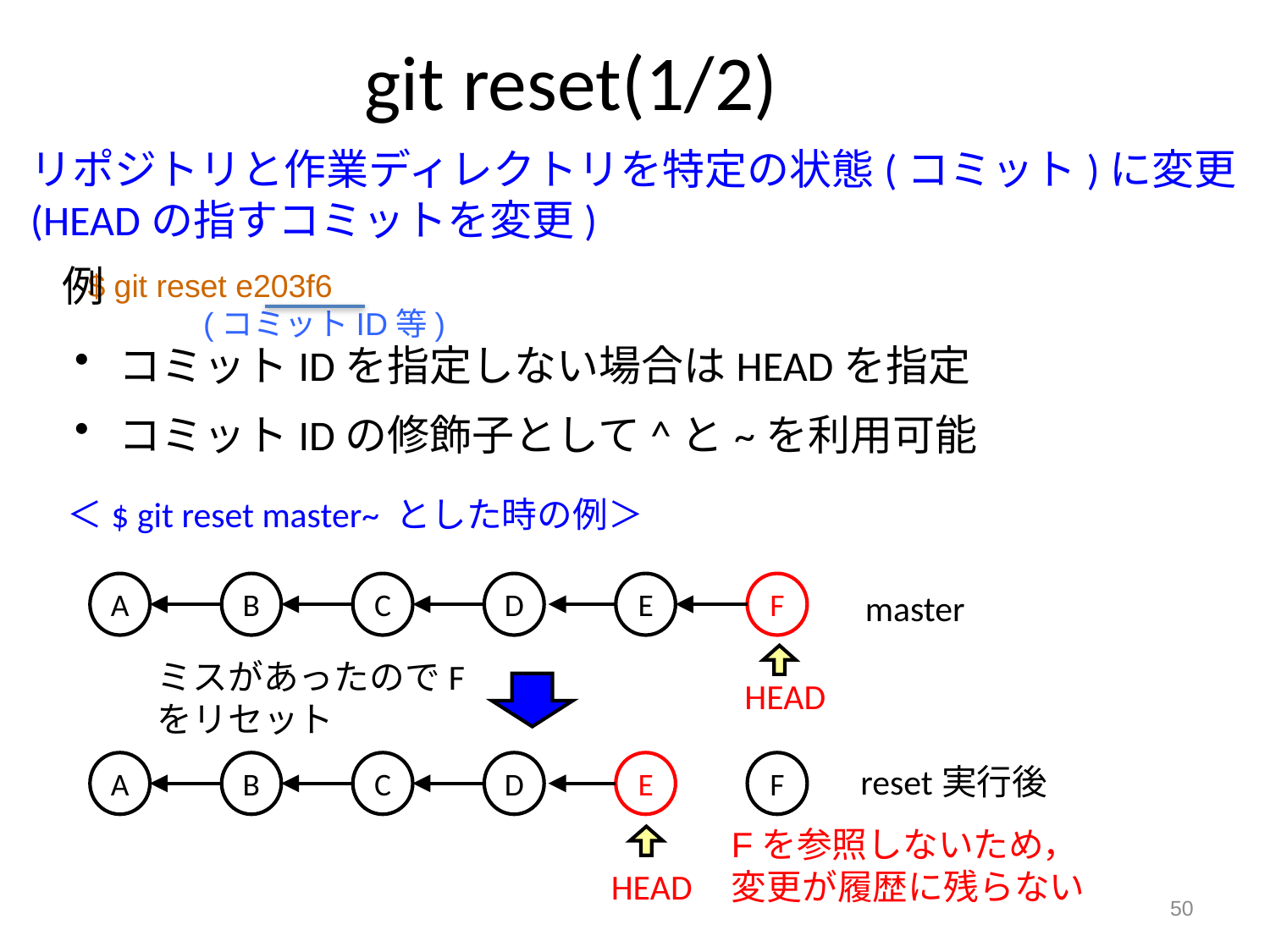

git reset(1/2)
リポジトリと作業ディレクトリを特定の状態(コミット)に変更
(HEADの指すコミットを変更)
例
$ git reset e203f6
             (コミットID等)
  コミットIDを指定しない場合はHEADを指定
  コミットIDの修飾子として^と~を利用可能
＜$ git reset master~ とした時の例＞
A
B
C
D
E
F
master

ミスがあったのでFをリセット
HEAD

A
B
C
D
E
F
reset実行後
Fを参照しないため，
変更が履歴に残らない

HEAD
50